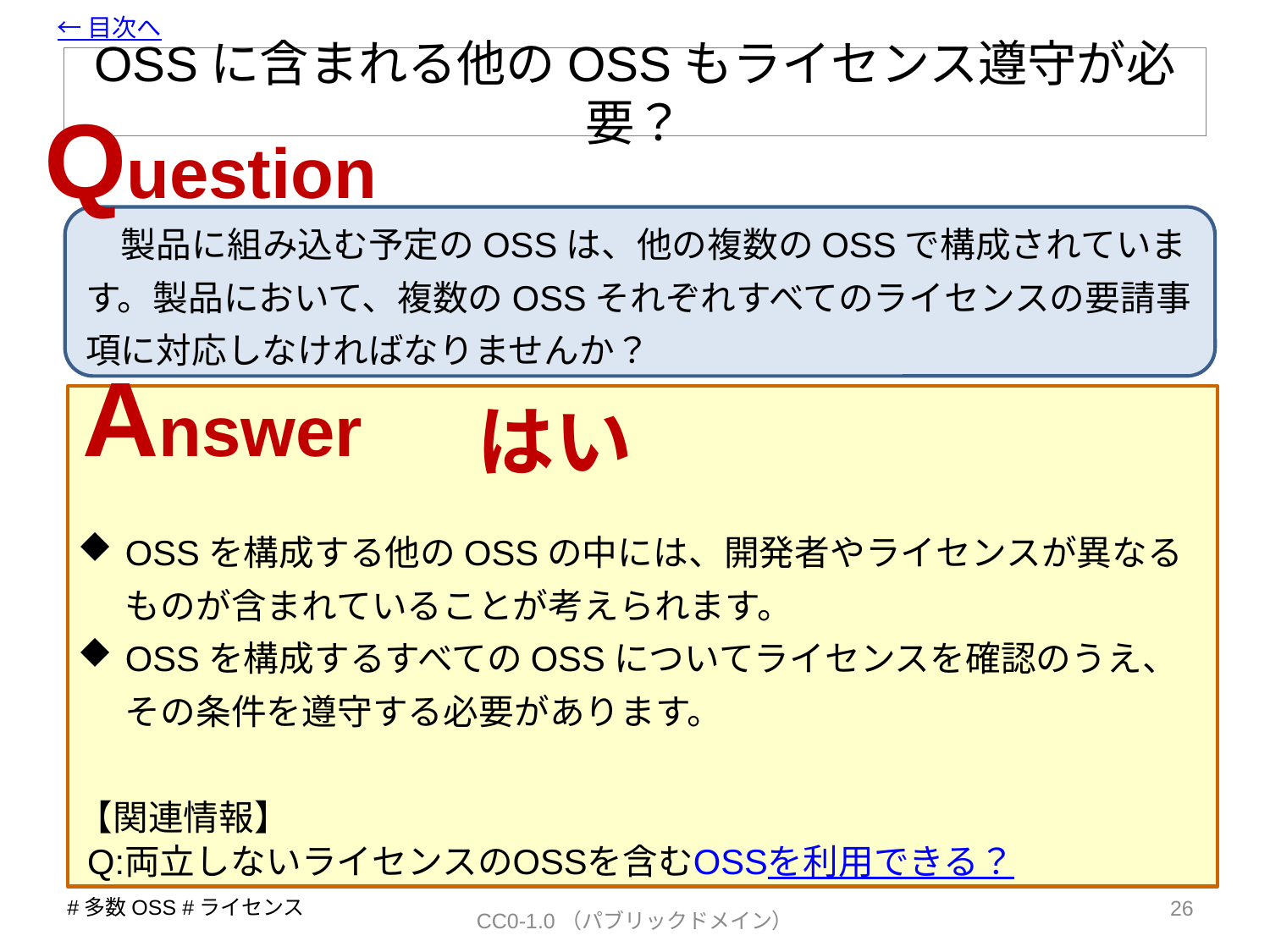

← 目次へ
# OSSに含まれる他のOSSもライセンス遵守が必要？
Question
　製品に組み込む予定のOSSは、他の複数のOSSで構成されています。製品において、複数のOSSそれぞれすべてのライセンスの要請事項に対応しなければなりませんか？
Answer

はい
OSSを構成する他のOSSの中には、開発者やライセンスが異なるものが含まれていることが考えられます。
OSSを構成するすべてのOSSについてライセンスを確認のうえ、その条件を遵守する必要があります。

【関連情報】
 Q:両立しないライセンスのOSSを含むOSSを利用できる？
26
#多数OSS #ライセンス
CC0-1.0（パブリックドメイン）